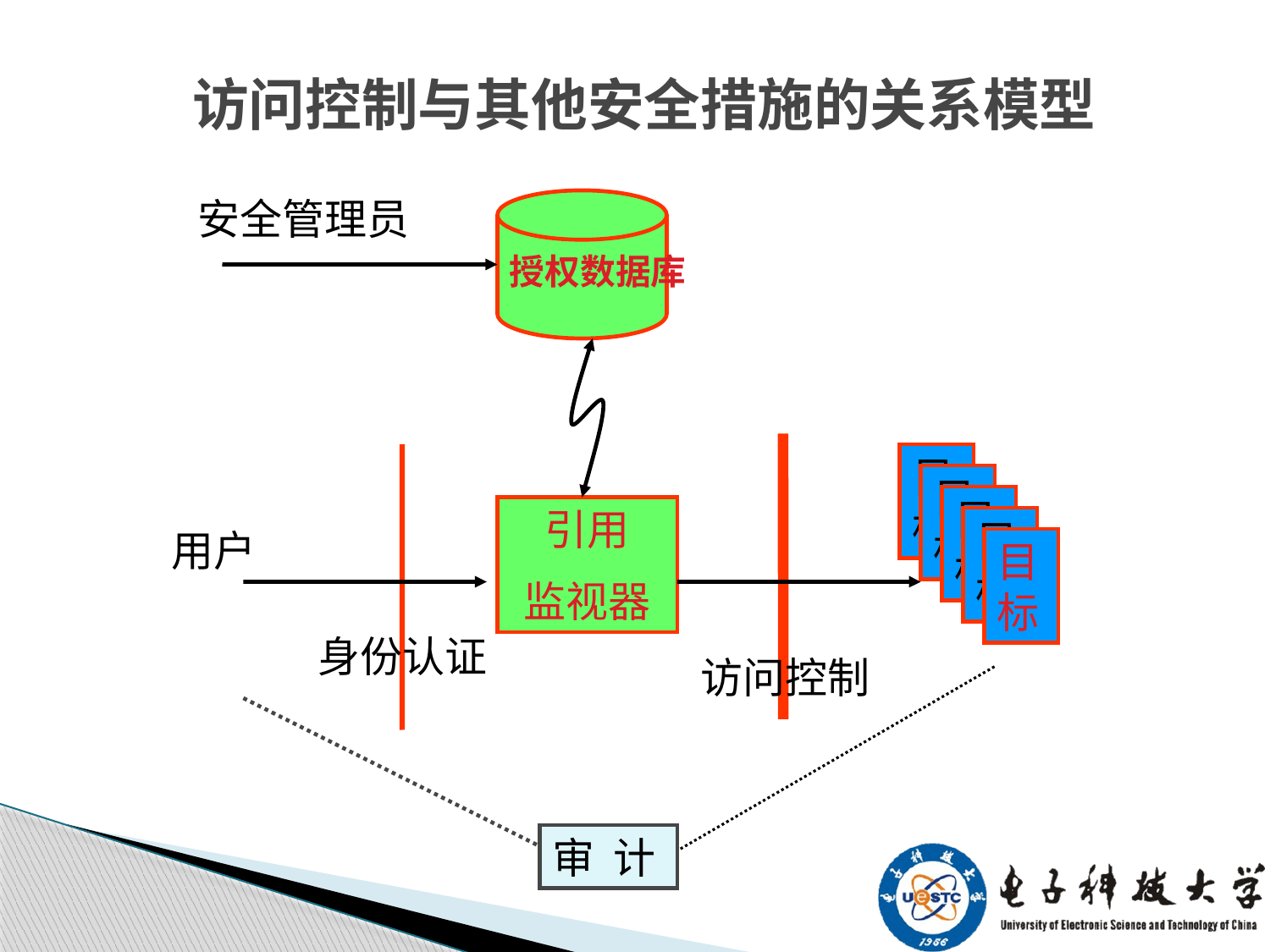

访问控制与其他安全措施的关系模型
安全管理员

授权数据库

目标
目标
目标
引用
监视器
目标
用户
目标

身份认证
访问控制

审  计